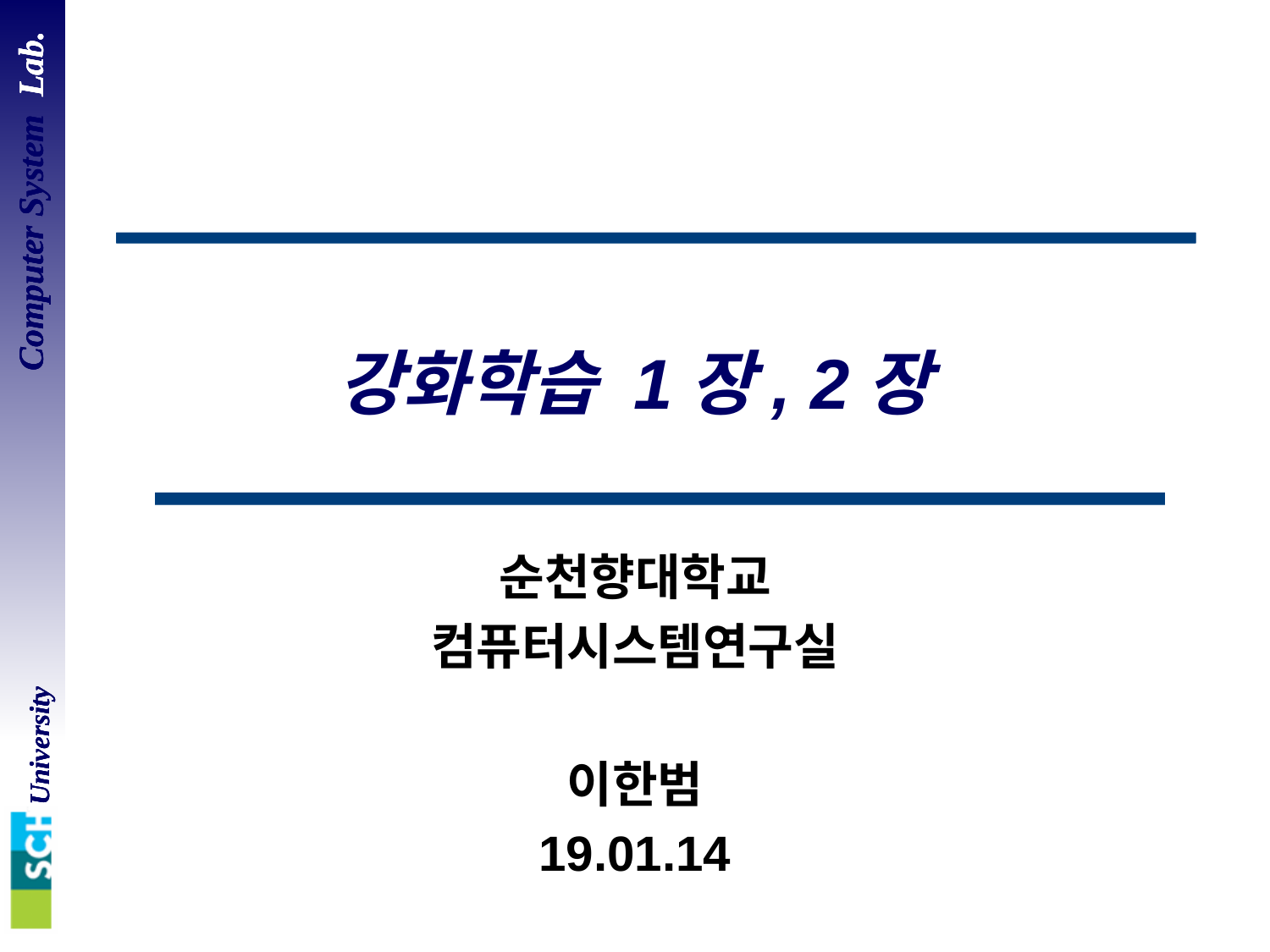

# 강화학습 1장, 2장
순천향대학교
컴퓨터시스템연구실

이한범
19.01.14